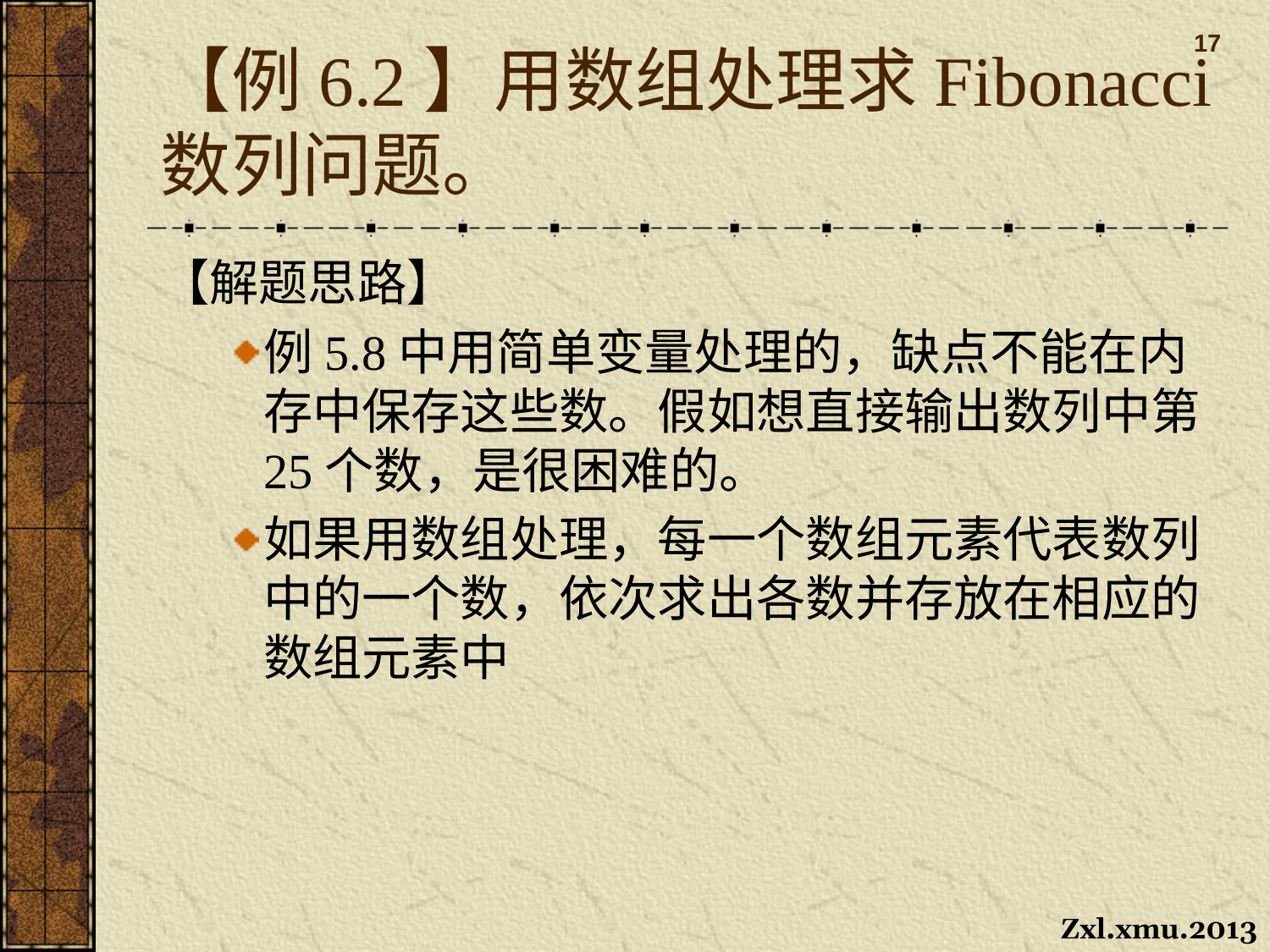

17
# 【例6.2】用数组处理求Fibonacci数列问题。
【解题思路】
例5.8中用简单变量处理的，缺点不能在内存中保存这些数。假如想直接输出数列中第25个数，是很困难的。
如果用数组处理，每一个数组元素代表数列中的一个数，依次求出各数并存放在相应的数组元素中